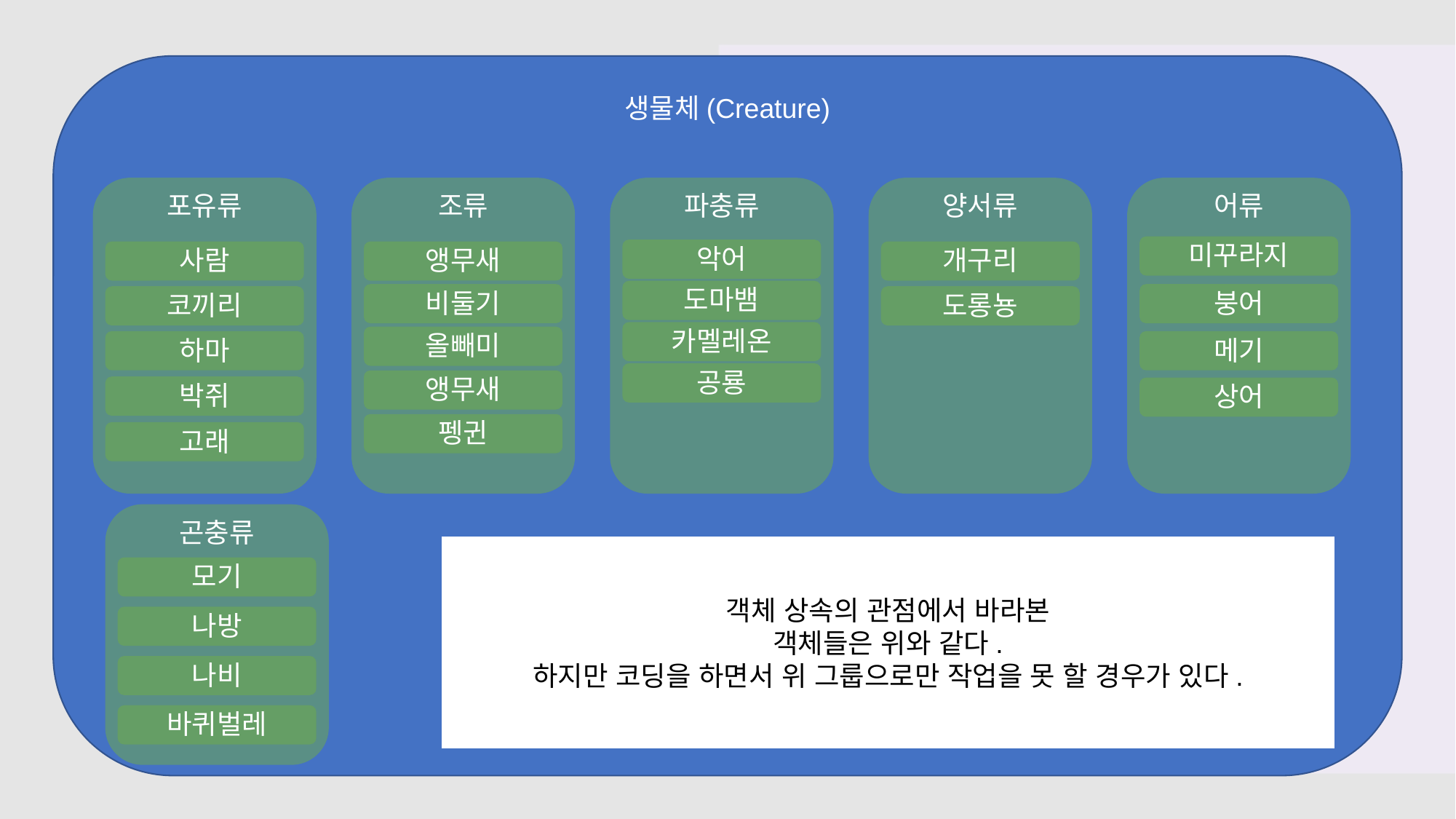

생물체(Creature)
포유류
조류
파충류
양서류
어류
미꾸라지
악어
사람
앵무새
개구리
도마뱀
비둘기
붕어
코끼리
도롱뇽
카멜레온
올빼미
하마
메기
공룡
앵무새
박쥐
상어
펭귄
고래
곤충류
모기
나방
나비
바퀴벌레
객체 상속의 관점에서 바라본
객체들은 위와 같다.
하지만 코딩을 하면서 위 그룹으로만 작업을 못 할 경우가 있다.